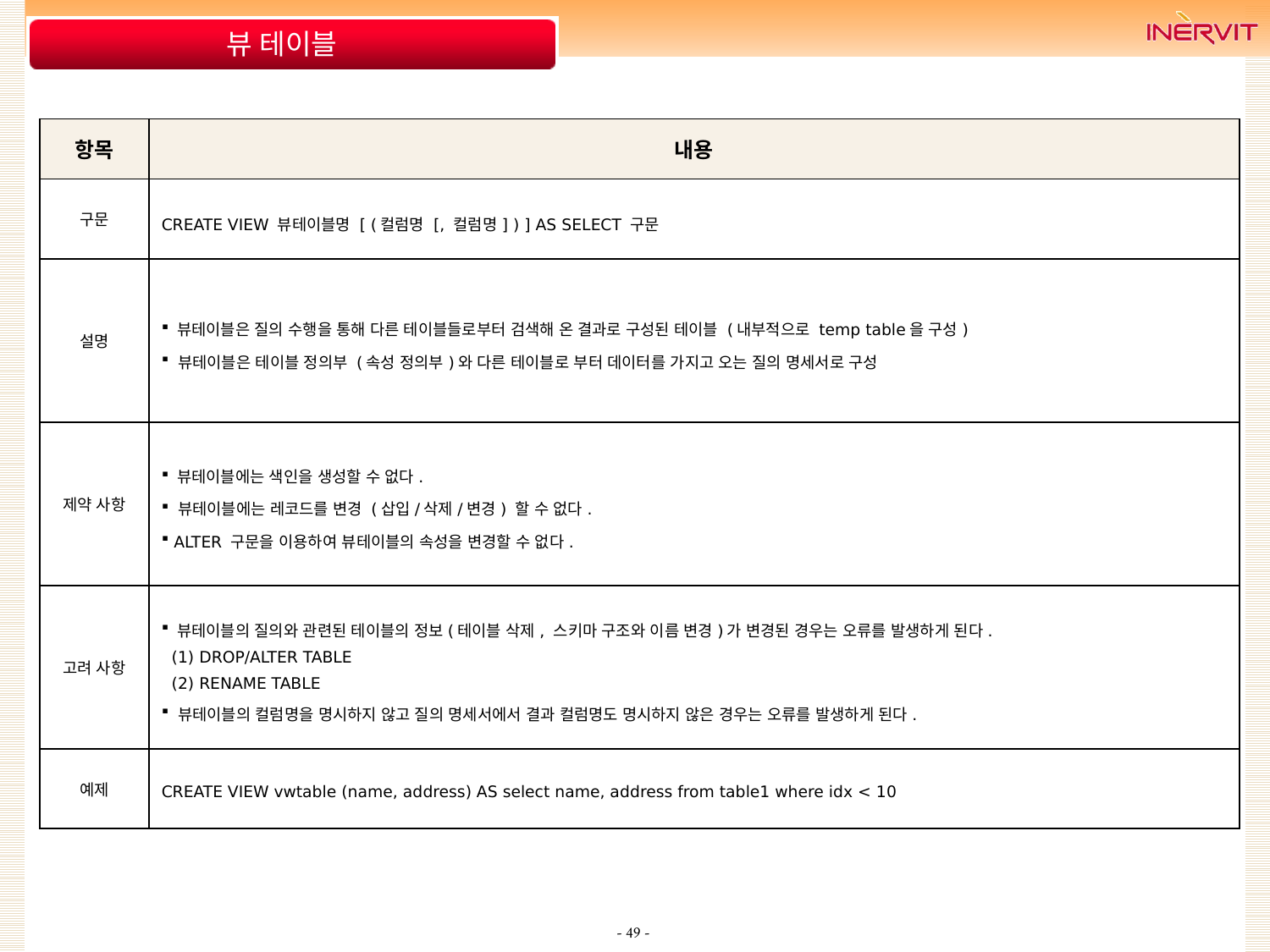

# 뷰 테이블
| 항목 | 내용 |
| --- | --- |
| 구문 | CREATE VIEW 뷰테이블명 [ (컬럼명 [, 컬럼명] ) ] AS SELECT 구문 |
| 설명 | 뷰테이블은 질의 수행을 통해 다른 테이블들로부터 검색해 온 결과로 구성된 테이블 (내부적으로 temp table을 구성) 뷰테이블은 테이블 정의부 (속성 정의부)와 다른 테이블로 부터 데이터를 가지고 오는 질의 명세서로 구성 |
| 제약 사항 | 뷰테이블에는 색인을 생성할 수 없다. 뷰테이블에는 레코드를 변경 (삽입/삭제/변경) 할 수 없다. ALTER 구문을 이용하여 뷰테이블의 속성을 변경할 수 없다. |
| 고려 사항 | 뷰테이블의 질의와 관련된 테이블의 정보(테이블 삭제, 스키마 구조와 이름 변경)가 변경된 경우는 오류를 발생하게 된다. (1) DROP/ALTER TABLE (2) RENAME TABLE 뷰테이블의 컬럼명을 명시하지 않고 질의 명세서에서 결과 컬럼명도 명시하지 않은 경우는 오류를 발생하게 된다. |
| 예제 | CREATE VIEW vwtable (name, address) AS select name, address from table1 where idx < 10 |
- 49 -